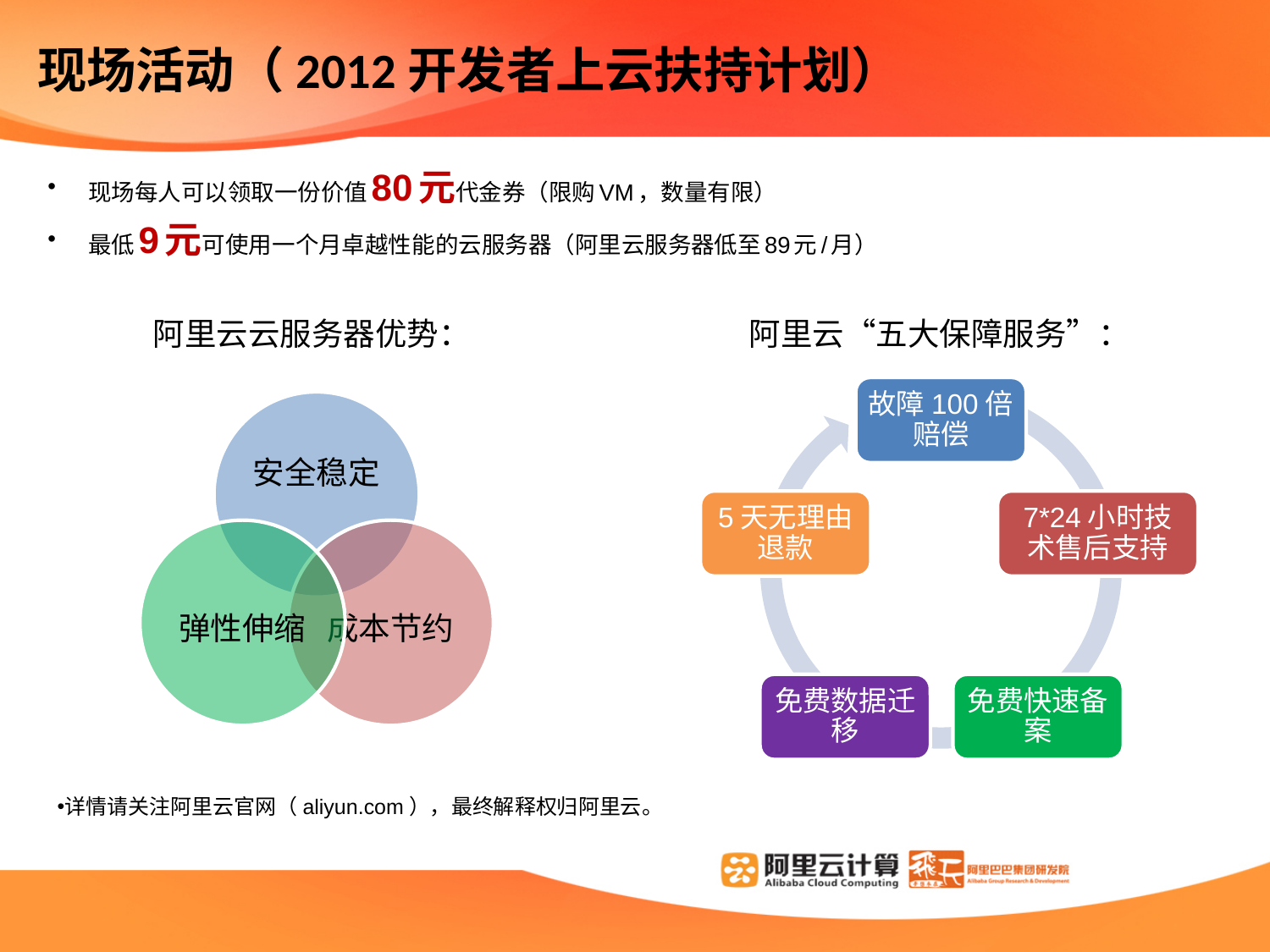

# 现场活动（2012开发者上云扶持计划）
现场每人可以领取一份价值80元代金券（限购VM，数量有限）
最低9元可使用一个月卓越性能的云服务器（阿里云服务器低至89元/月）
阿里云云服务器优势：
阿里云“五大保障服务”：
故障100倍赔偿
7*24小时技术售后支持
免费快速备案
免费数据迁移
5天无理由退款
安全稳定
成本节约
弹性伸缩
详情请关注阿里云官网（aliyun.com），最终解释权归阿里云。